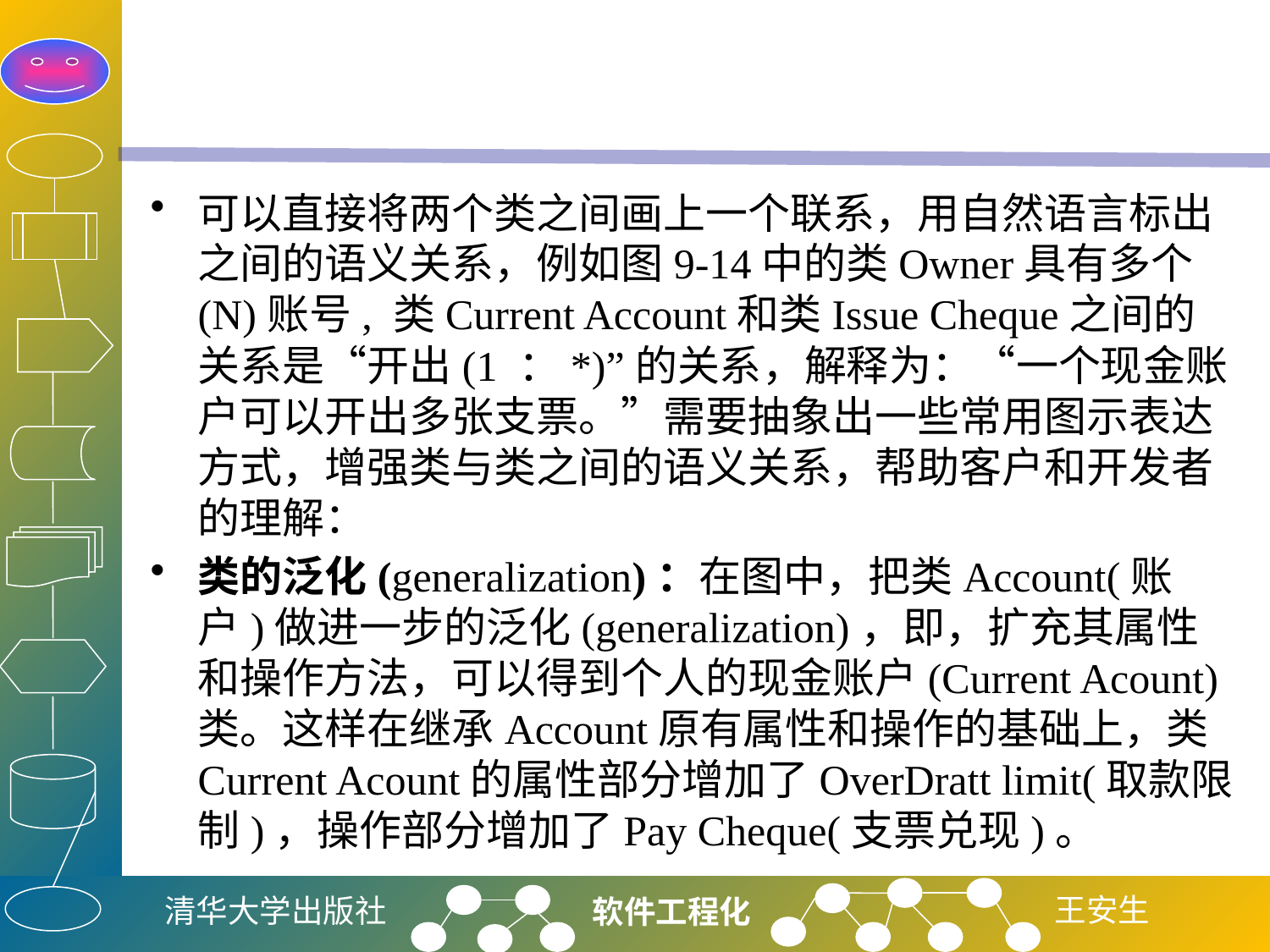

#
可以直接将两个类之间画上一个联系，用自然语言标出之间的语义关系，例如图9-14中的类Owner具有多个(N)账号, 类Current Account和类Issue Cheque之间的关系是“开出(1 ：*)”的关系，解释为：“一个现金账户可以开出多张支票。”需要抽象出一些常用图示表达方式，增强类与类之间的语义关系，帮助客户和开发者的理解：
类的泛化(generalization)：在图中，把类Account(账户)做进一步的泛化(generalization)，即，扩充其属性和操作方法，可以得到个人的现金账户(Current Acount)类。这样在继承Account原有属性和操作的基础上，类Current Acount的属性部分增加了OverDratt limit(取款限制)，操作部分增加了Pay Cheque(支票兑现)。